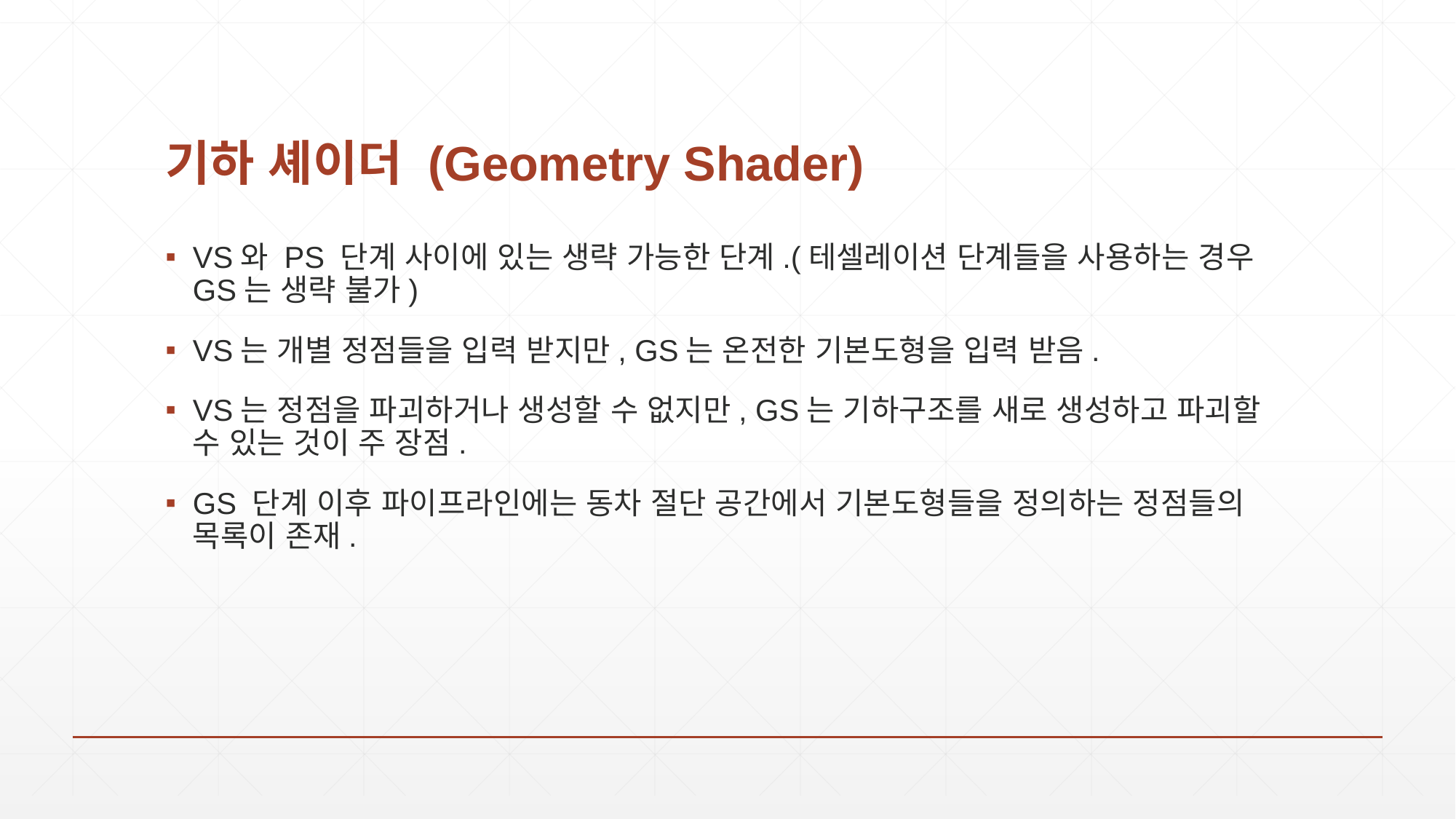

# 기하 셰이더 (Geometry Shader)
VS와 PS 단계 사이에 있는 생략 가능한 단계.(테셀레이션 단계들을 사용하는 경우 GS는 생략 불가)
VS는 개별 정점들을 입력 받지만, GS는 온전한 기본도형을 입력 받음.
VS는 정점을 파괴하거나 생성할 수 없지만, GS는 기하구조를 새로 생성하고 파괴할 수 있는 것이 주 장점.
GS 단계 이후 파이프라인에는 동차 절단 공간에서 기본도형들을 정의하는 정점들의 목록이 존재.